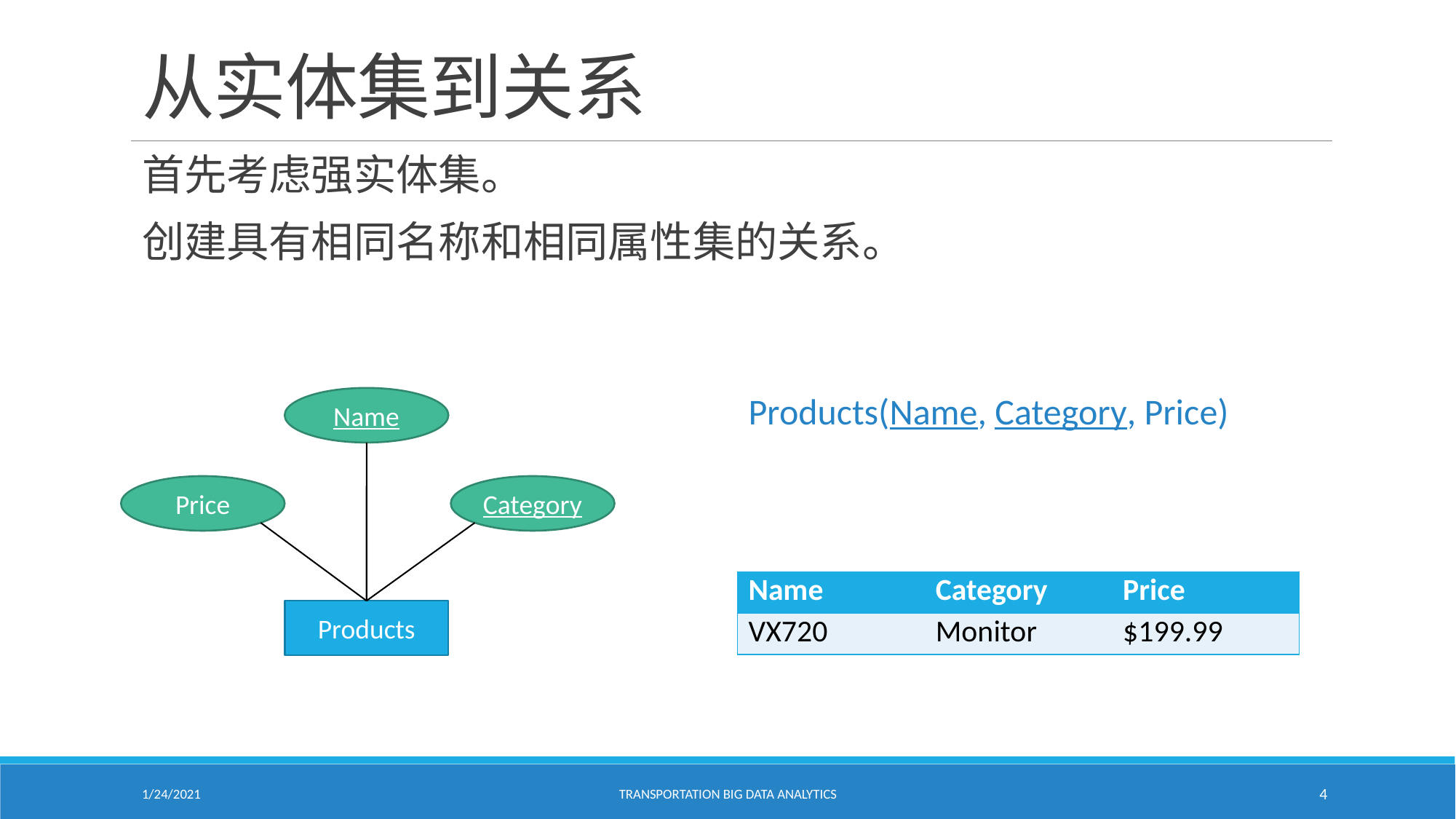

# 从实体集到关系
首先考虑强实体集。
创建具有相同名称和相同属性集的关系。
Name
Price
Category
Products
Products(Name, Category, Price)
| Name | Category | Price |
| --- | --- | --- |
| VX720 | Monitor | $199.99 |
1/24/2021
Transportation Big Data Analytics
4